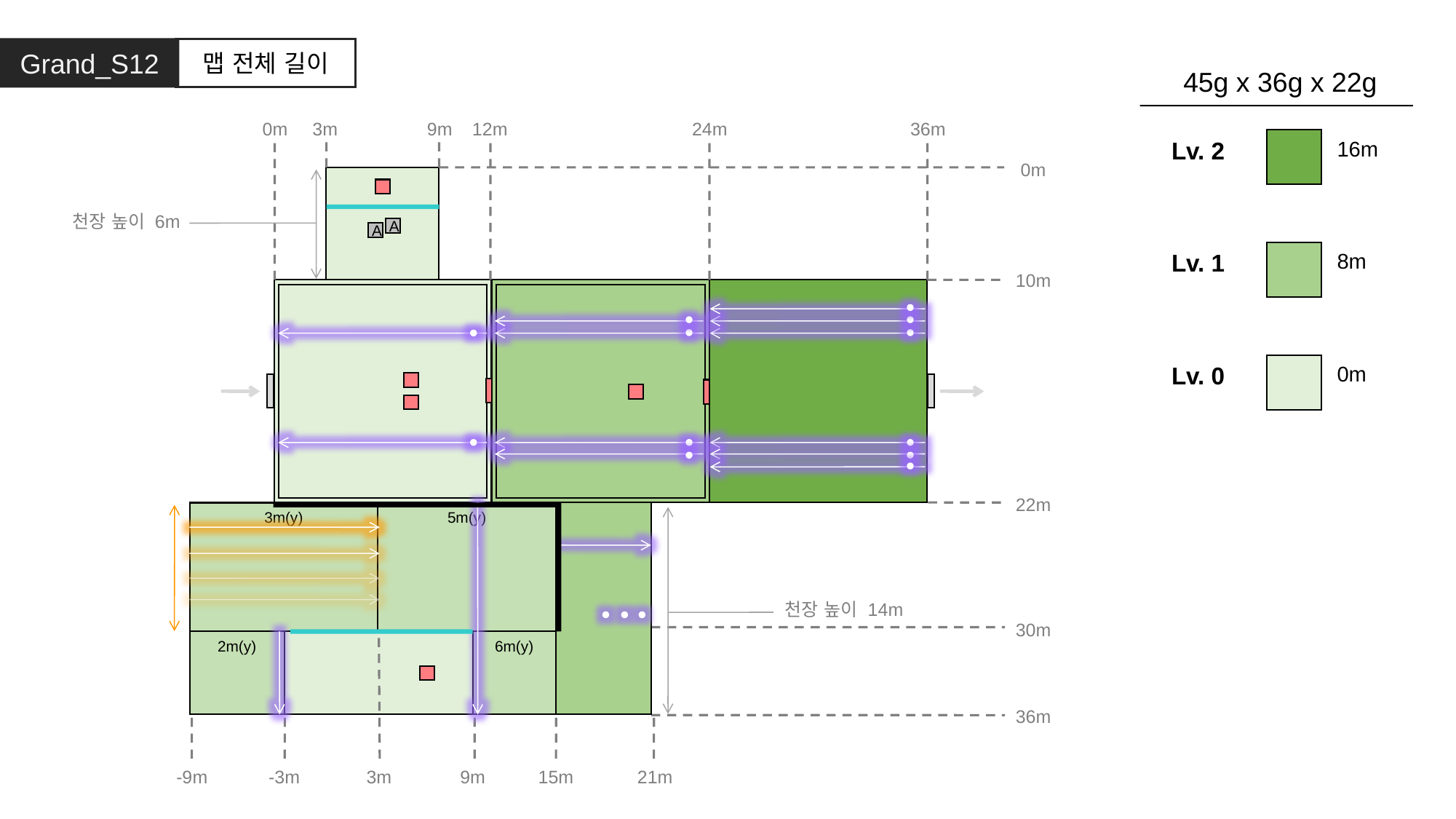

Grand_S12
맵 전체 길이
45g x 36g x 22g

0m
3m
9m
12m
24m
36m

Lv. 2
16m

0m

천장 높이 6m

A

A

Lv. 1
8m
10m

Lv. 0

0m

22m

3m(y)
5m(y)

천장 높이 14m

30m

2m(y)

6m(y)

36m

-9m
-3m
3m
9m
15m
21m